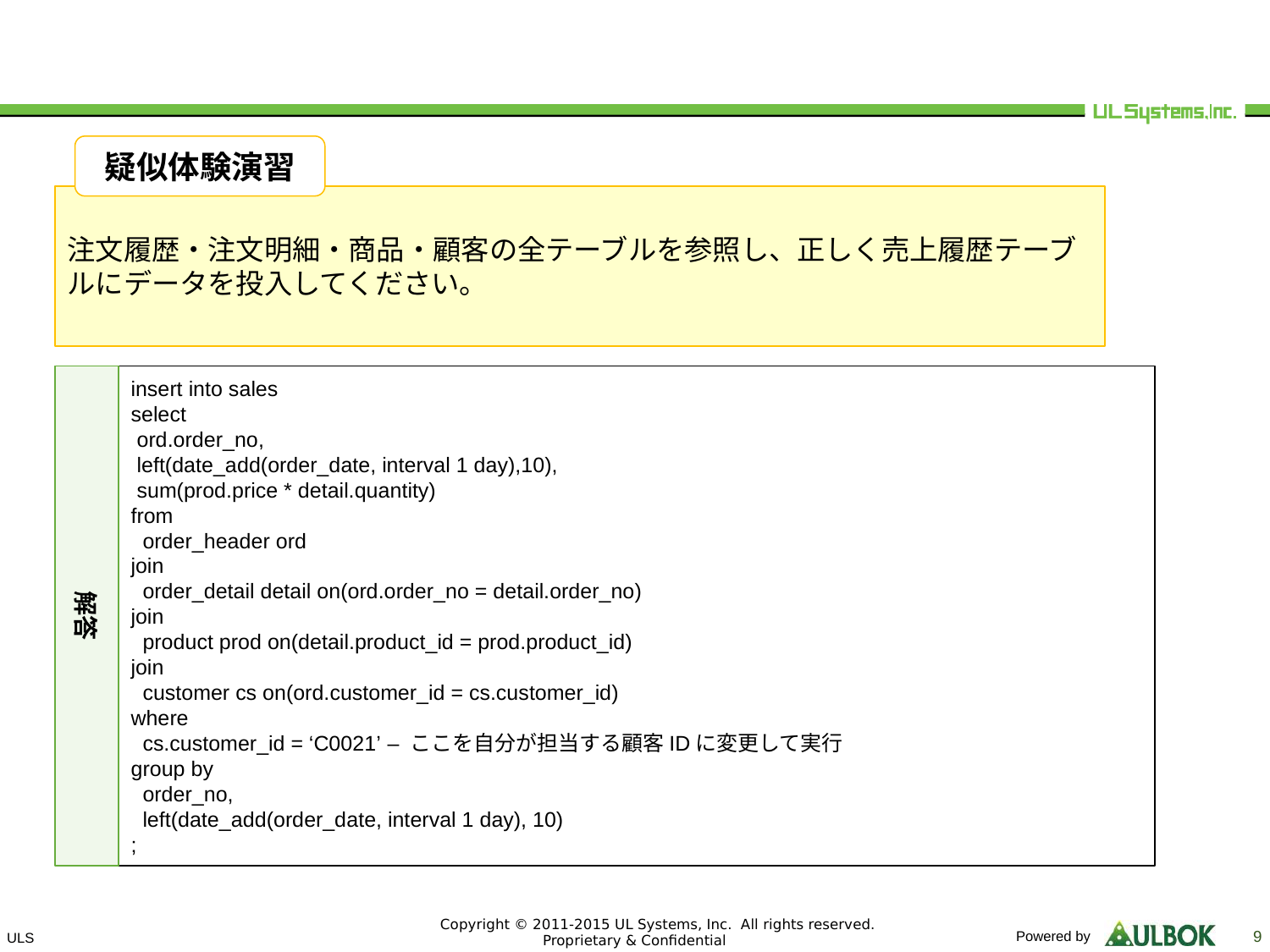

#

疑似体験演習
注文履歴・注文明細・商品・顧客の全テーブルを参照し、正しく売上履歴テーブルにデータを投入してください。
解答
insert into sales
select
 ord.order_no,
 left(date_add(order_date, interval 1 day),10),
 sum(prod.price * detail.quantity)
from
  order_header ord
join
  order_detail detail on(ord.order_no = detail.order_no)
join
  product prod on(detail.product_id = prod.product_id)
join
  customer cs on(ord.customer_id = cs.customer_id)
where
  cs.customer_id = ‘C0021’ – ここを自分が担当する顧客IDに変更して実行
group by
  order_no,
  left(date_add(order_date, interval 1 day), 10)
;